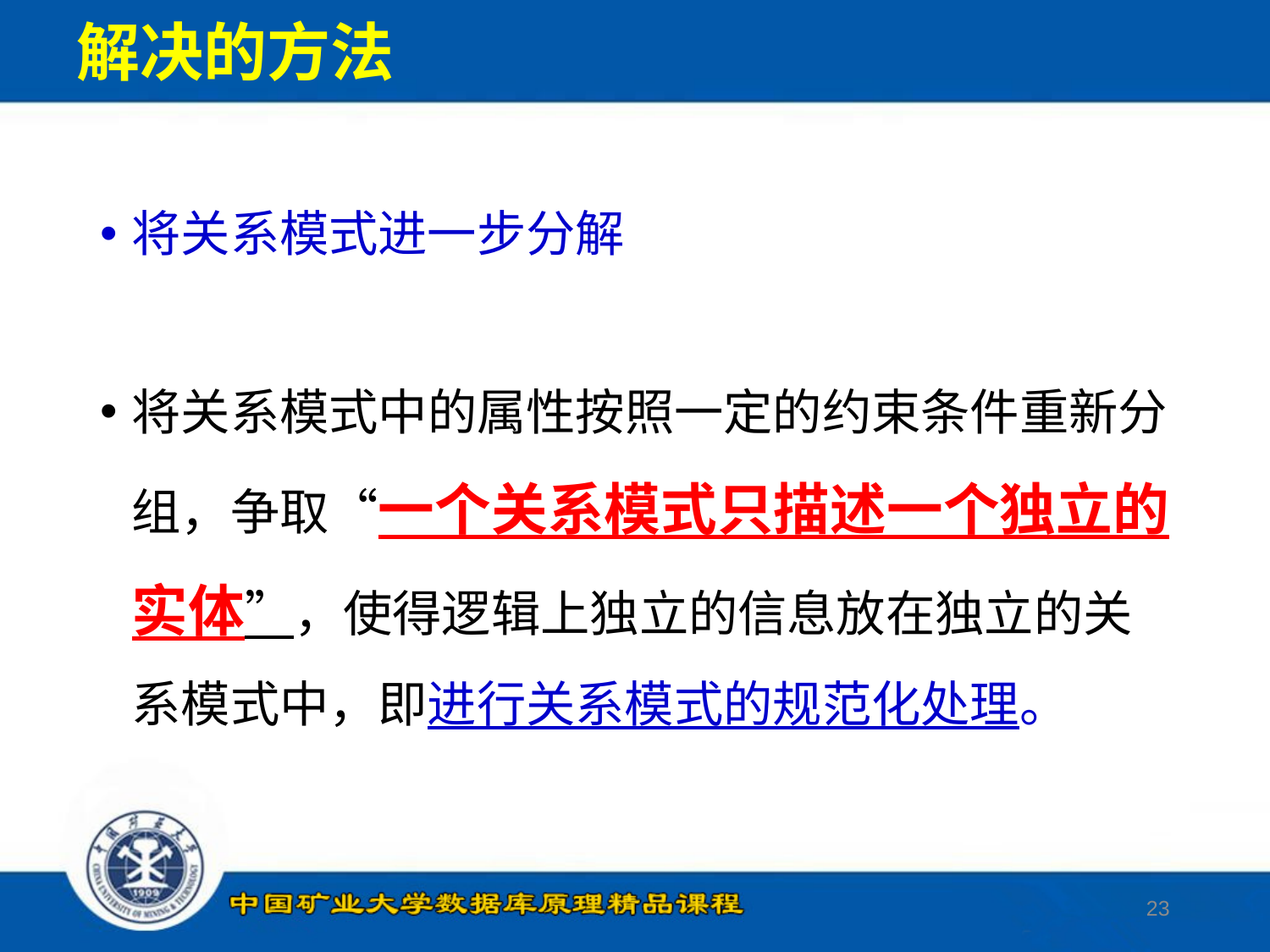

# 解决的方法
将关系模式进一步分解

将关系模式中的属性按照一定的约束条件重新分组，争取“一个关系模式只描述一个独立的实体”，使得逻辑上独立的信息放在独立的关系模式中，即进行关系模式的规范化处理。
23